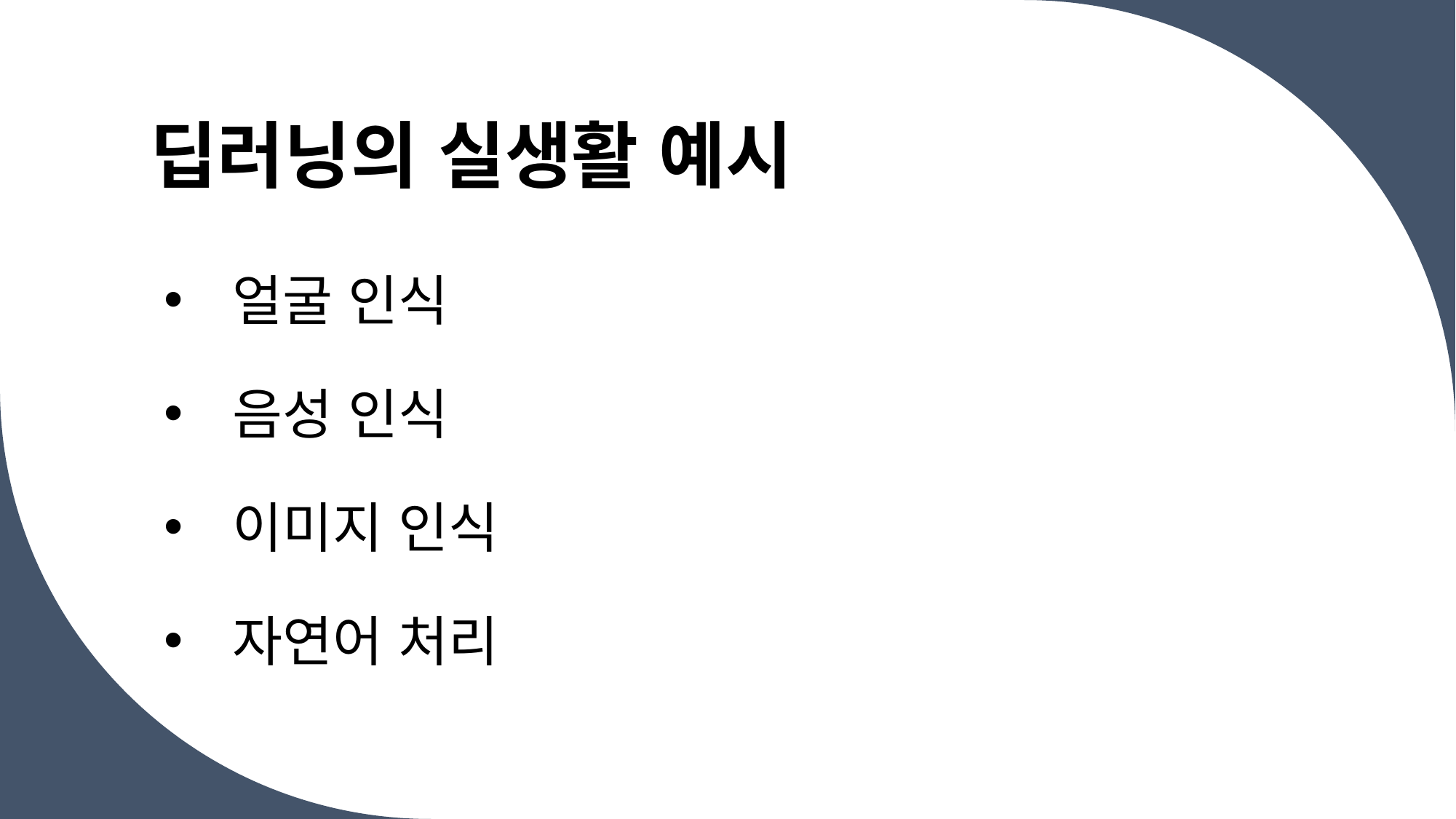

# 딥러닝의 실생활 예시
얼굴 인식
음성 인식
이미지 인식
자연어 처리